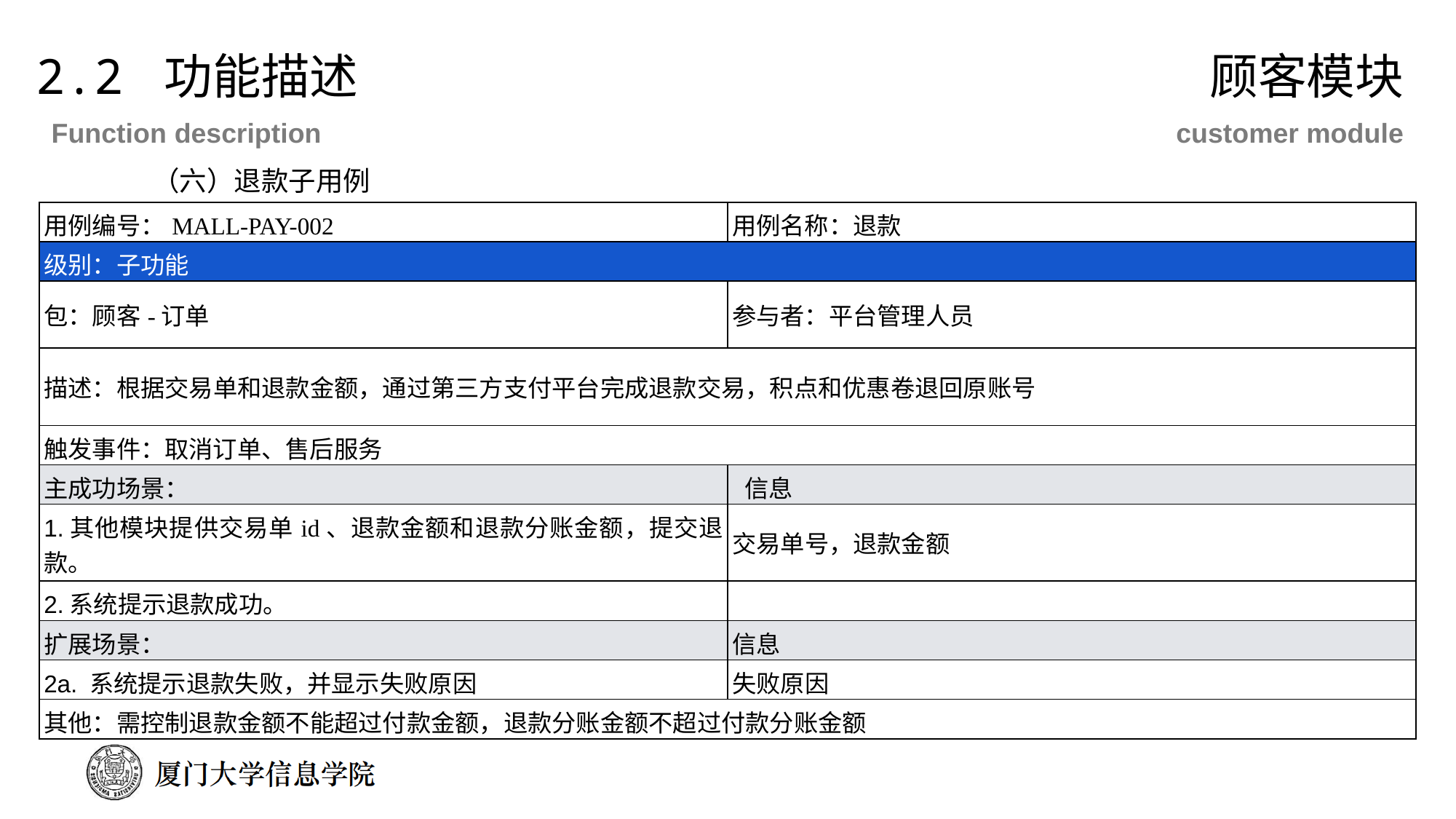

2.2 功能描述
顾客模块
Function description
customer module
（六）退款子用例
| 用例编号：MALL-PAY-002 | 用例名称：退款 |
| --- | --- |
| 级别：子功能 |  |
| 包：顾客-订单 | 参与者：平台管理人员 |
| 描述：根据交易单和退款金额，通过第三方支付平台完成退款交易，积点和优惠卷退回原账号 |  |
| 触发事件：取消订单、售后服务 |  |
| 主成功场景： | 信息 |
| 1.其他模块提供交易单id、退款金额和退款分账金额，提交退款。 | 交易单号，退款金额 |
| 2.系统提示退款成功。 |  |
| 扩展场景： | 信息 |
| 2a. 系统提示退款失败，并显示失败原因 | 失败原因 |
| 其他：需控制退款金额不能超过付款金额，退款分账金额不超过付款分账金额 |  |